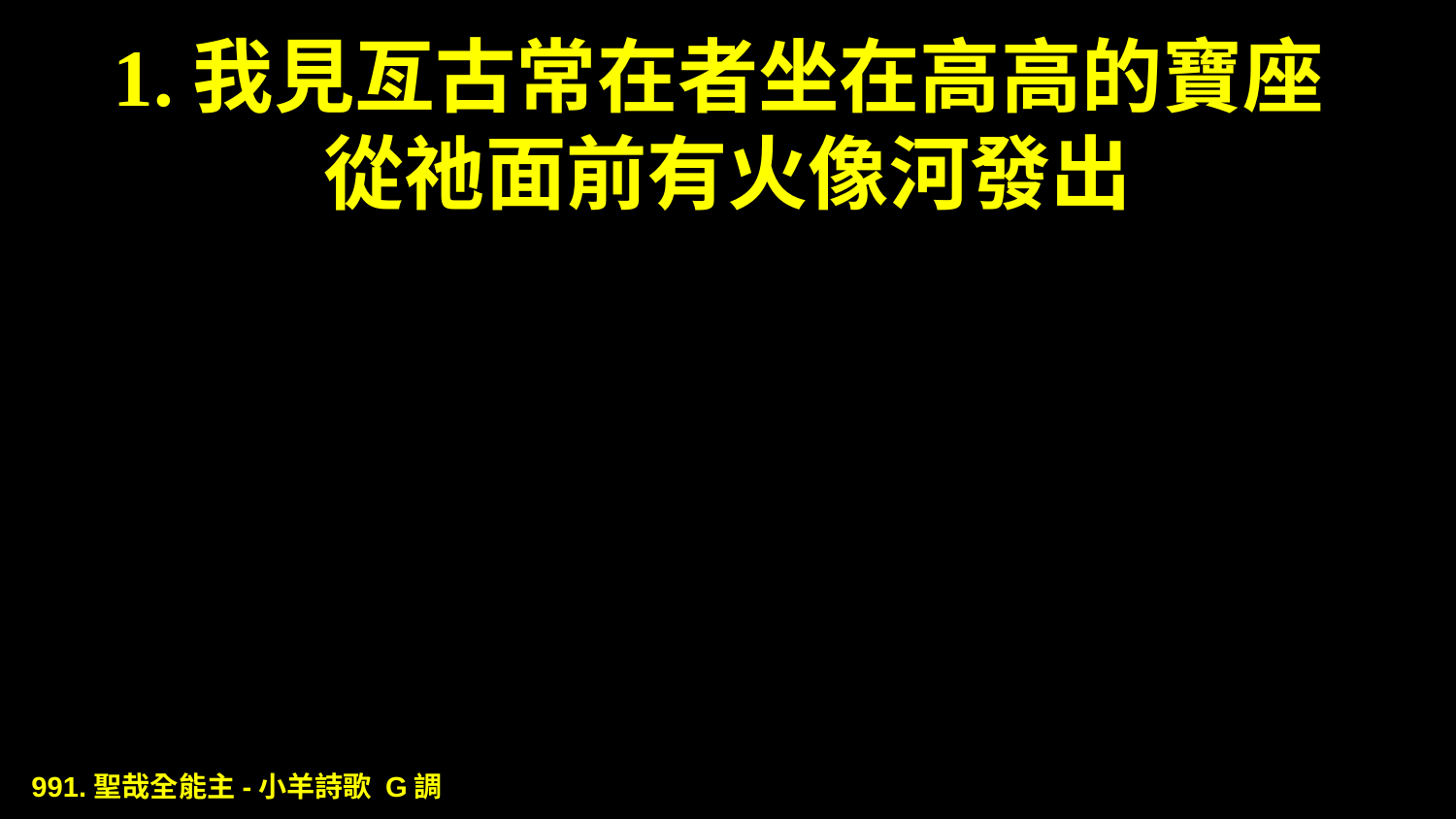

# 1.我見亙古常在者坐在高高的寶座 從祂面前有火像河發出
991.聖哉全能主-小羊詩歌 G調